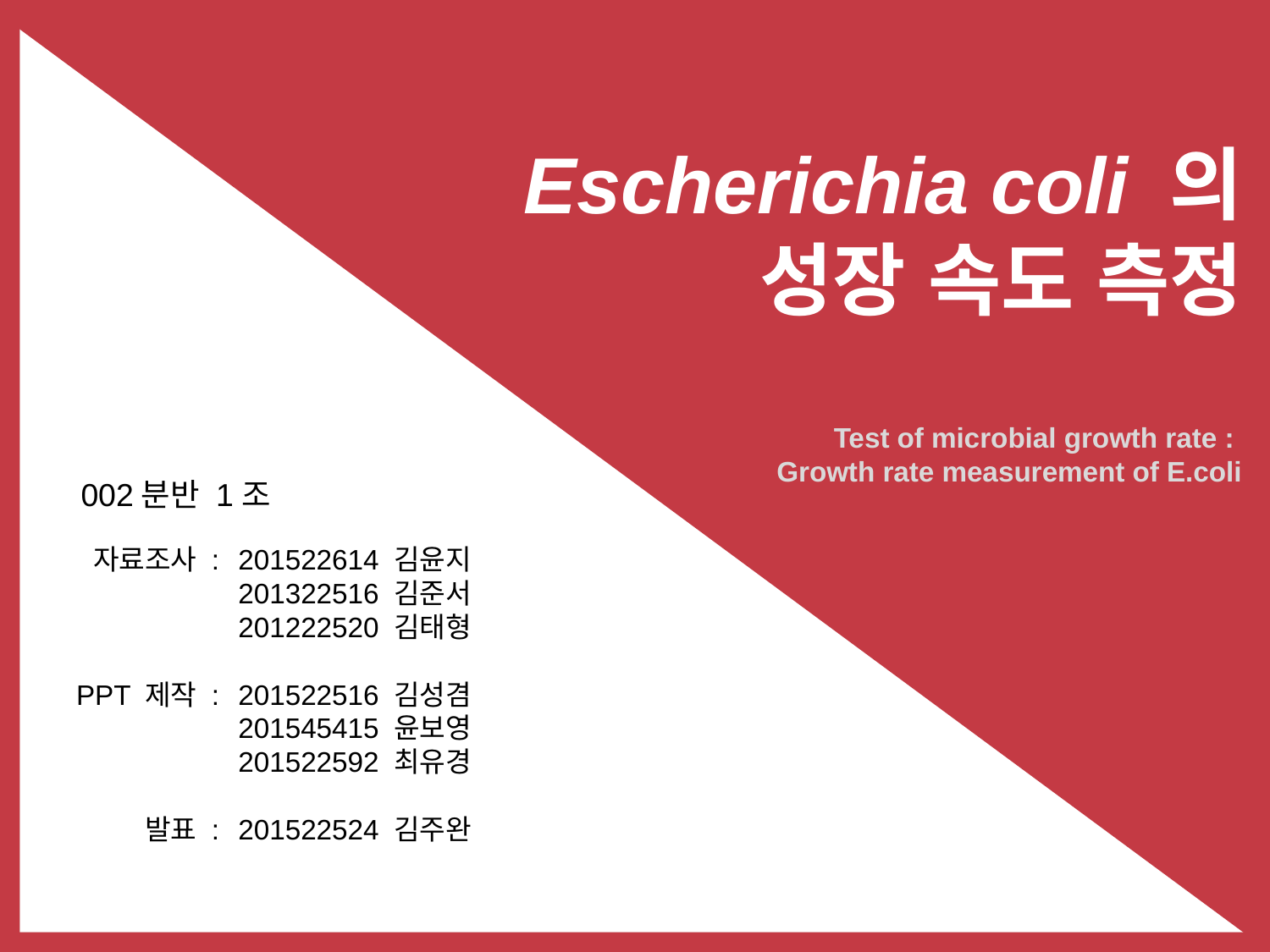

Escherichia coli 의
성장 속도 측정

Test of microbial growth rate :
Growth rate measurement of E.coli

002분반 1조
자료조사 :

PPT 제작 :

발표 :

201522614 김윤지
201322516 김준서
201222520 김태형

201522516 김성겸
201545415 윤보영
201522592 최유경

201522524 김주완